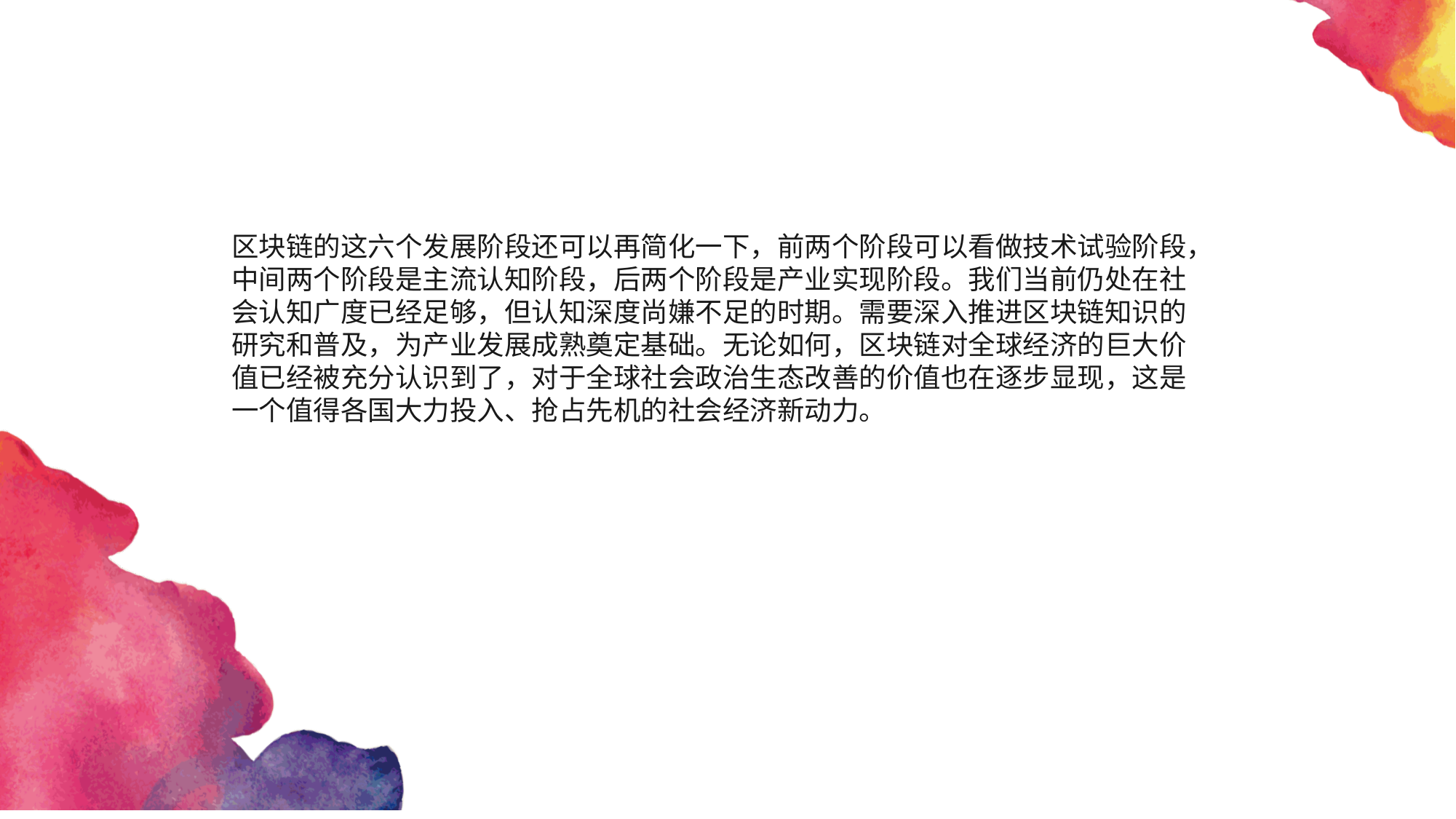

区块链的这六个发展阶段还可以再简化一下，前两个阶段可以看做技术试验阶段，中间两个阶段是主流认知阶段，后两个阶段是产业实现阶段。我们当前仍处在社会认知广度已经足够，但认知深度尚嫌不足的时期。需要深入推进区块链知识的研究和普及，为产业发展成熟奠定基础。无论如何，区块链对全球经济的巨大价值已经被充分认识到了，对于全球社会政治生态改善的价值也在逐步显现，这是一个值得各国大力投入、抢占先机的社会经济新动力。